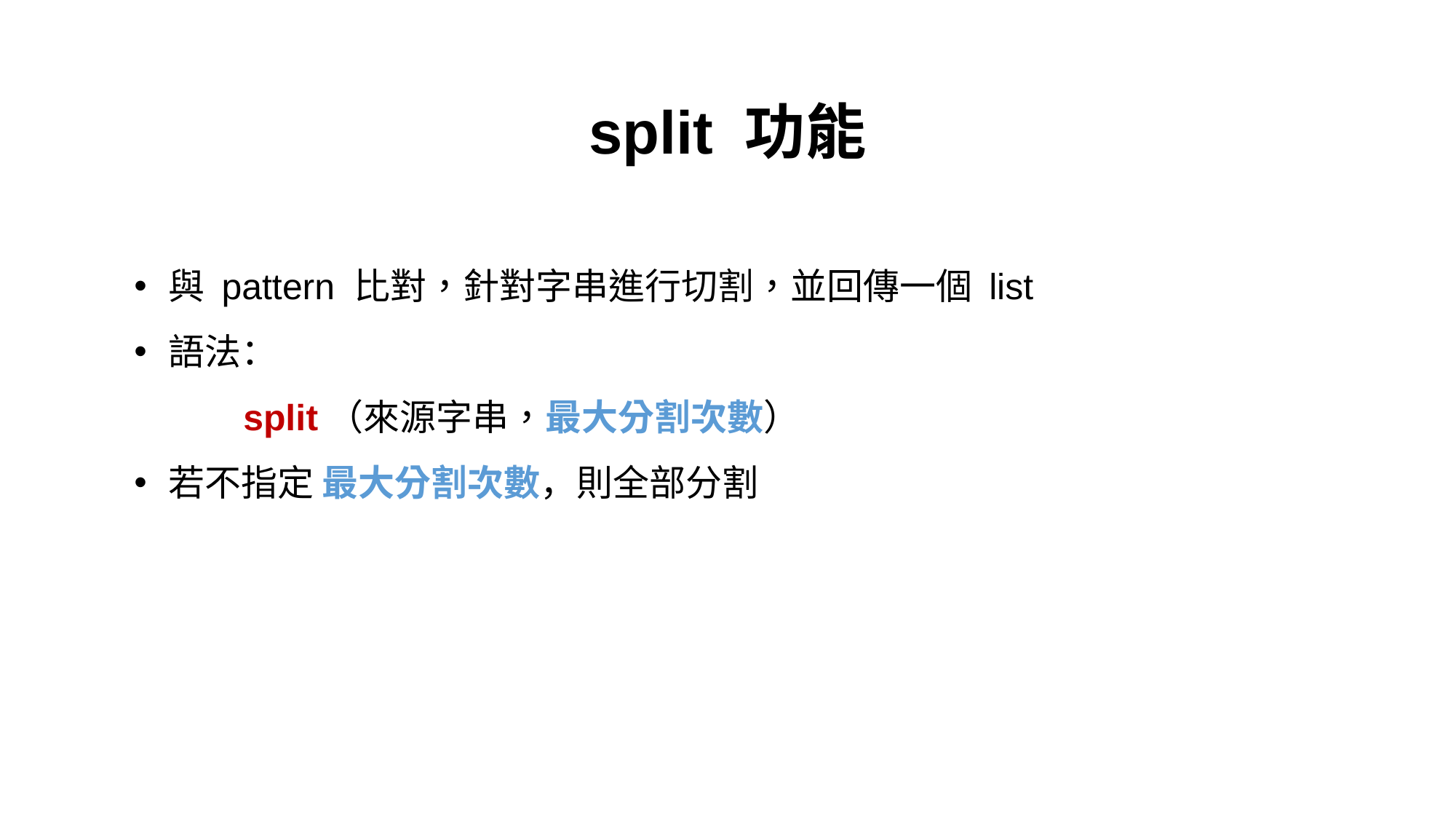

split 功能
與 pattern 比對，針對字串進行切割，並回傳一個 list
語法：
	split（來源字串，最大分割次數）
若不指定 最大分割次數，則全部分割